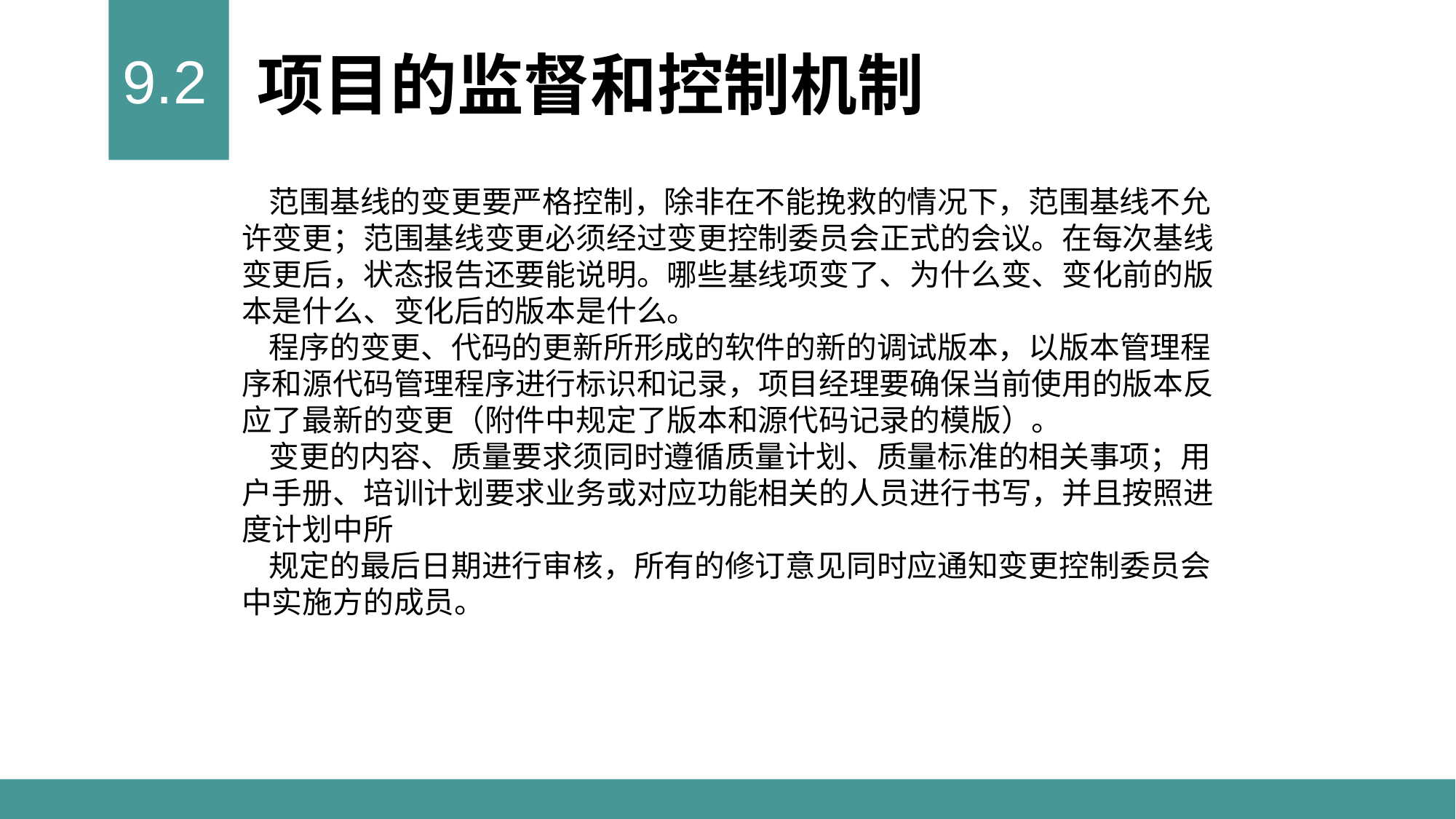

9.2
项目的监督和控制机制
   范围基线的变更要严格控制，除非在不能挽救的情况下，范围基线不允许变更；范围基线变更必须经过变更控制委员会正式的会议。在每次基线变更后，状态报告还要能说明。哪些基线项变了、为什么变、变化前的版本是什么、变化后的版本是什么。
   程序的变更、代码的更新所形成的软件的新的调试版本，以版本管理程序和源代码管理程序进行标识和记录，项目经理要确保当前使用的版本反应了最新的变更（附件中规定了版本和源代码记录的模版）。
   变更的内容、质量要求须同时遵循质量计划、质量标准的相关事项；用户手册、培训计划要求业务或对应功能相关的人员进行书写，并且按照进度计划中所
   规定的最后日期进行审核，所有的修订意见同时应通知变更控制委员会中实施方的成员。